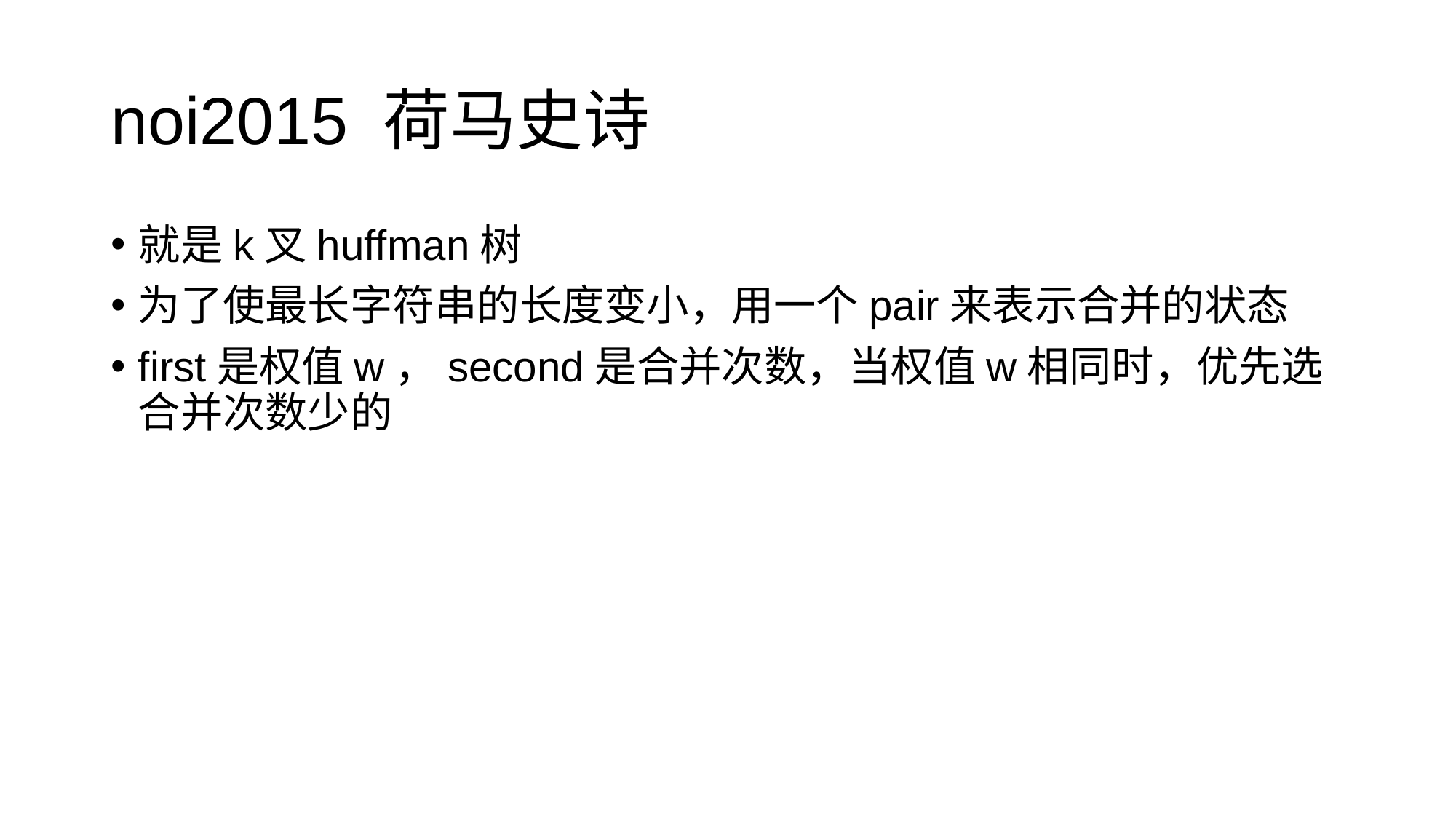

# noi2015 荷马史诗
就是k叉huffman树
为了使最长字符串的长度变小，用一个pair来表示合并的状态
first是权值w，second是合并次数，当权值w相同时，优先选合并次数少的